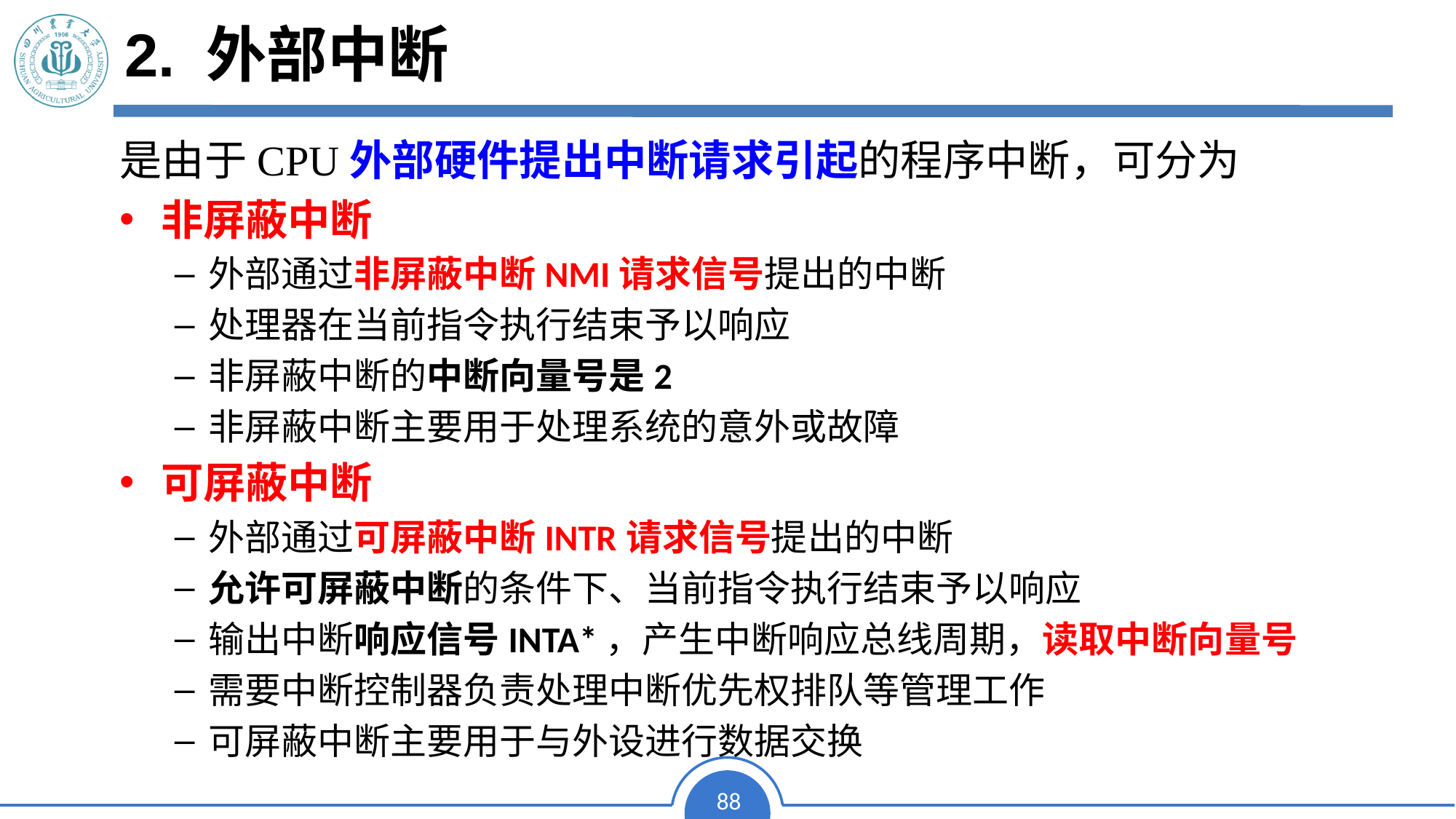

# 2. 外部中断
是由于CPU外部硬件提出中断请求引起的程序中断，可分为
非屏蔽中断
外部通过非屏蔽中断NMI请求信号提出的中断
处理器在当前指令执行结束予以响应
非屏蔽中断的中断向量号是2
非屏蔽中断主要用于处理系统的意外或故障
可屏蔽中断
外部通过可屏蔽中断INTR请求信号提出的中断
允许可屏蔽中断的条件下、当前指令执行结束予以响应
输出中断响应信号INTA*，产生中断响应总线周期，读取中断向量号
需要中断控制器负责处理中断优先权排队等管理工作
可屏蔽中断主要用于与外设进行数据交换